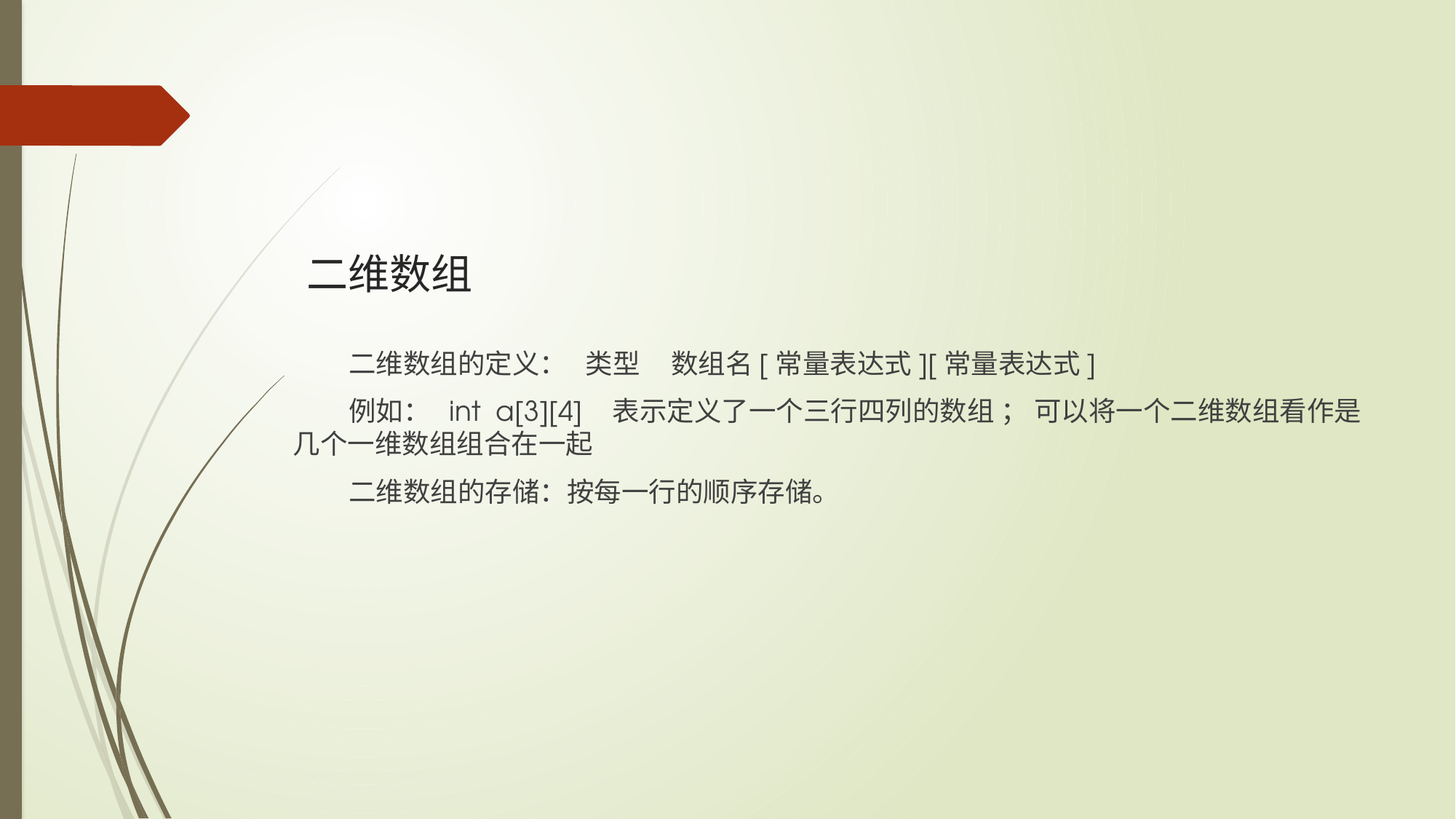

# 二维数组
        二维数组的定义：   类型     数组名[常量表达式][常量表达式]
        例如：  int  a[3][4]   表示定义了一个三行四列的数组 ； 可以将一个二维数组看作是几个一维数组组合在一起
        二维数组的存储：按每一行的顺序存储。